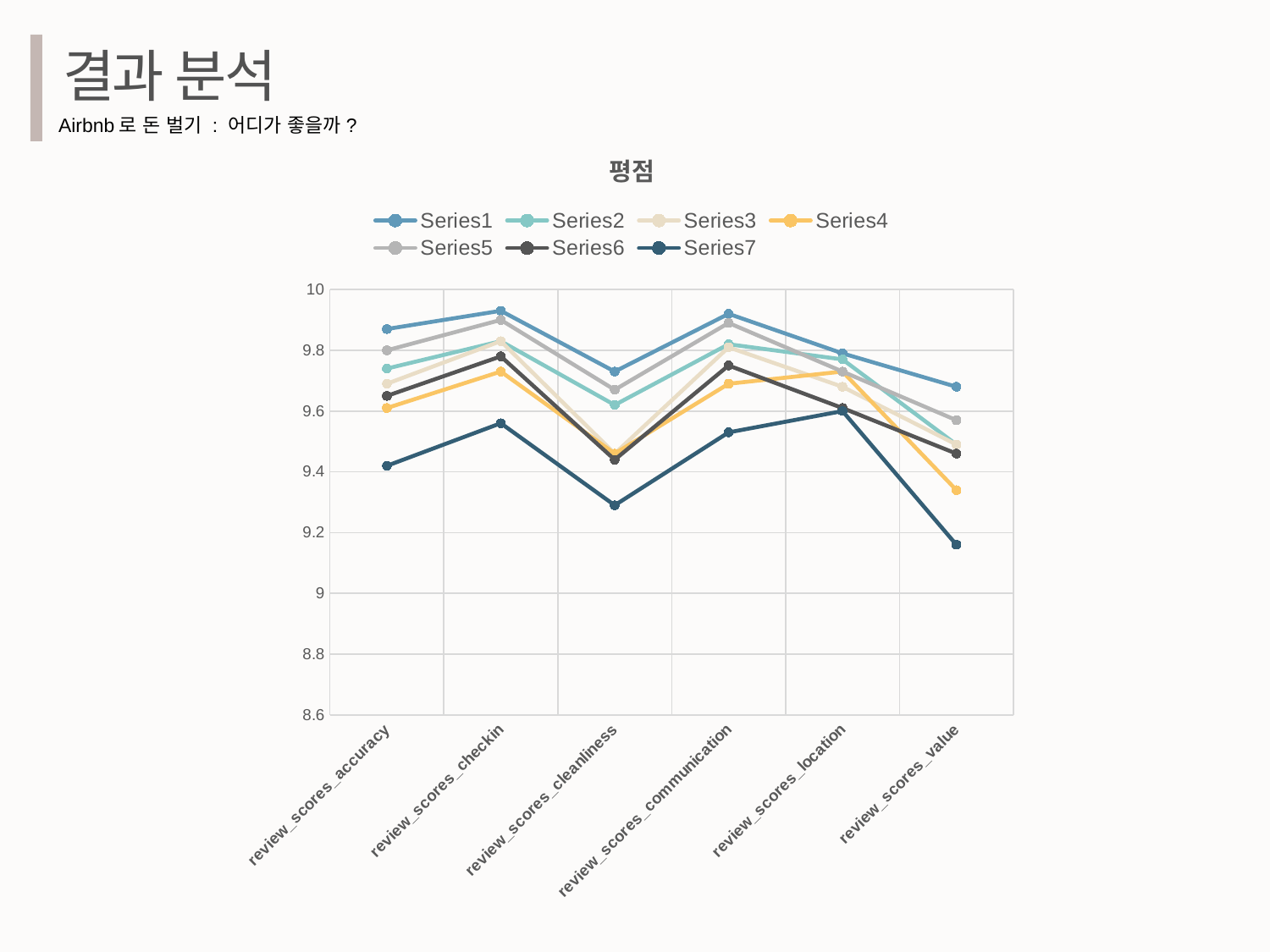

결과 분석
Airbnb로 돈 벌기 : 어디가 좋을까?

### Chart: 평점

| Category |  |  |  |  |  |  |  |
|---|---|---|---|---|---|---|---|
| review_scores_accuracy | 9.87 | 9.74 | 9.69 | 9.61 | 9.8 | 9.65 | 9.42 |
| review_scores_checkin | 9.93 | 9.83 | 9.83 | 9.73 | 9.9 | 9.78 | 9.56 |
| review_scores_cleanliness | 9.73 | 9.62 | 9.46 | 9.46 | 9.67 | 9.44 | 9.29 |
| review_scores_communication | 9.92 | 9.82 | 9.81 | 9.69 | 9.89 | 9.75 | 9.53 |
| review_scores_location | 9.79 | 9.77 | 9.68 | 9.73 | 9.73 | 9.61 | 9.6 |
| review_scores_value | 9.68 | 9.49 | 9.49 | 9.34 | 9.57 | 9.46 | 9.16 |